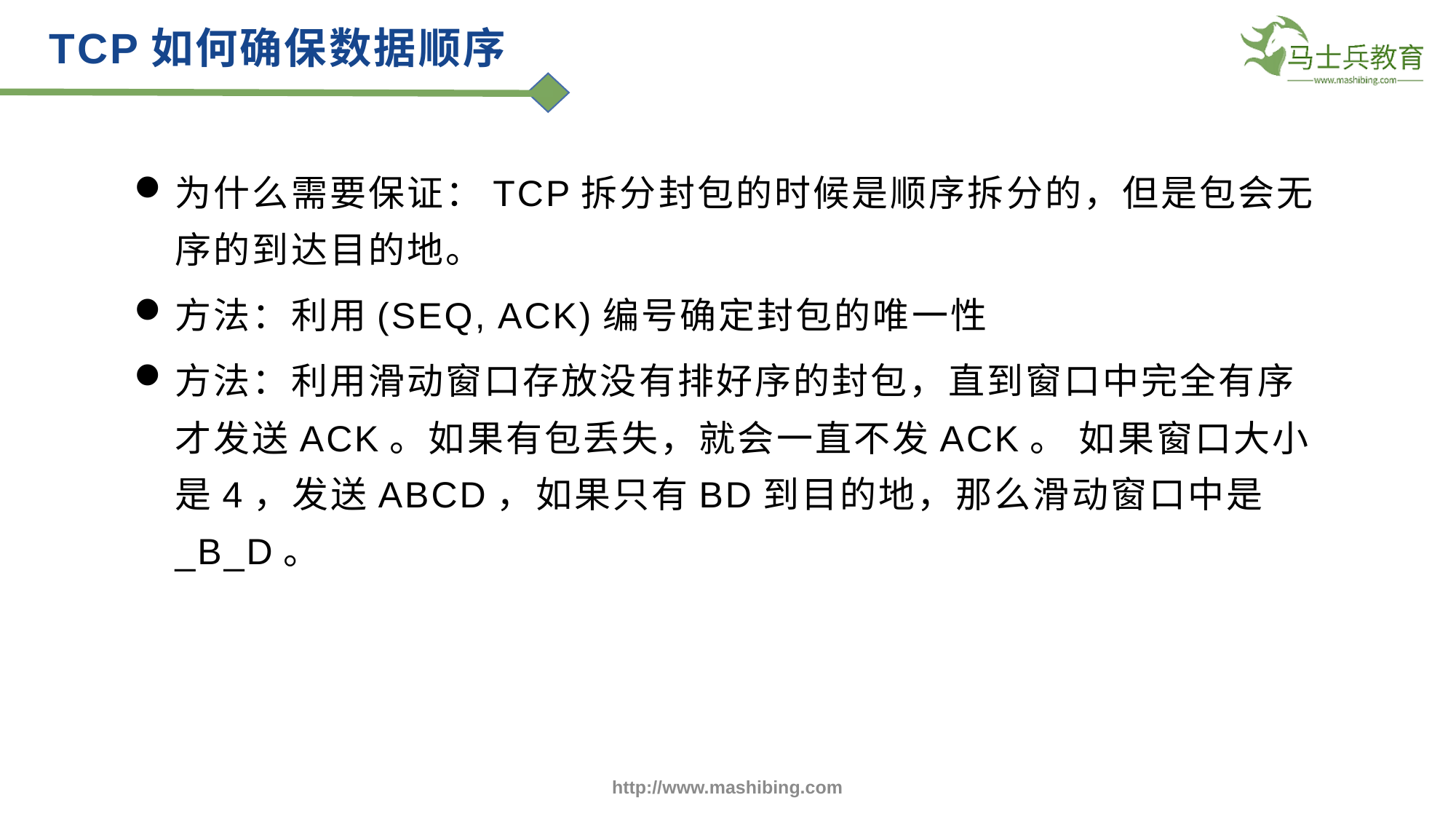

TCP如何确保数据顺序
为什么需要保证：TCP拆分封包的时候是顺序拆分的，但是包会无序的到达目的地。
方法：利用(SEQ, ACK)编号确定封包的唯一性
方法：利用滑动窗口存放没有排好序的封包，直到窗口中完全有序才发送ACK。如果有包丢失，就会一直不发ACK。 如果窗口大小是4，发送ABCD，如果只有BD到目的地，那么滑动窗口中是_B_D。